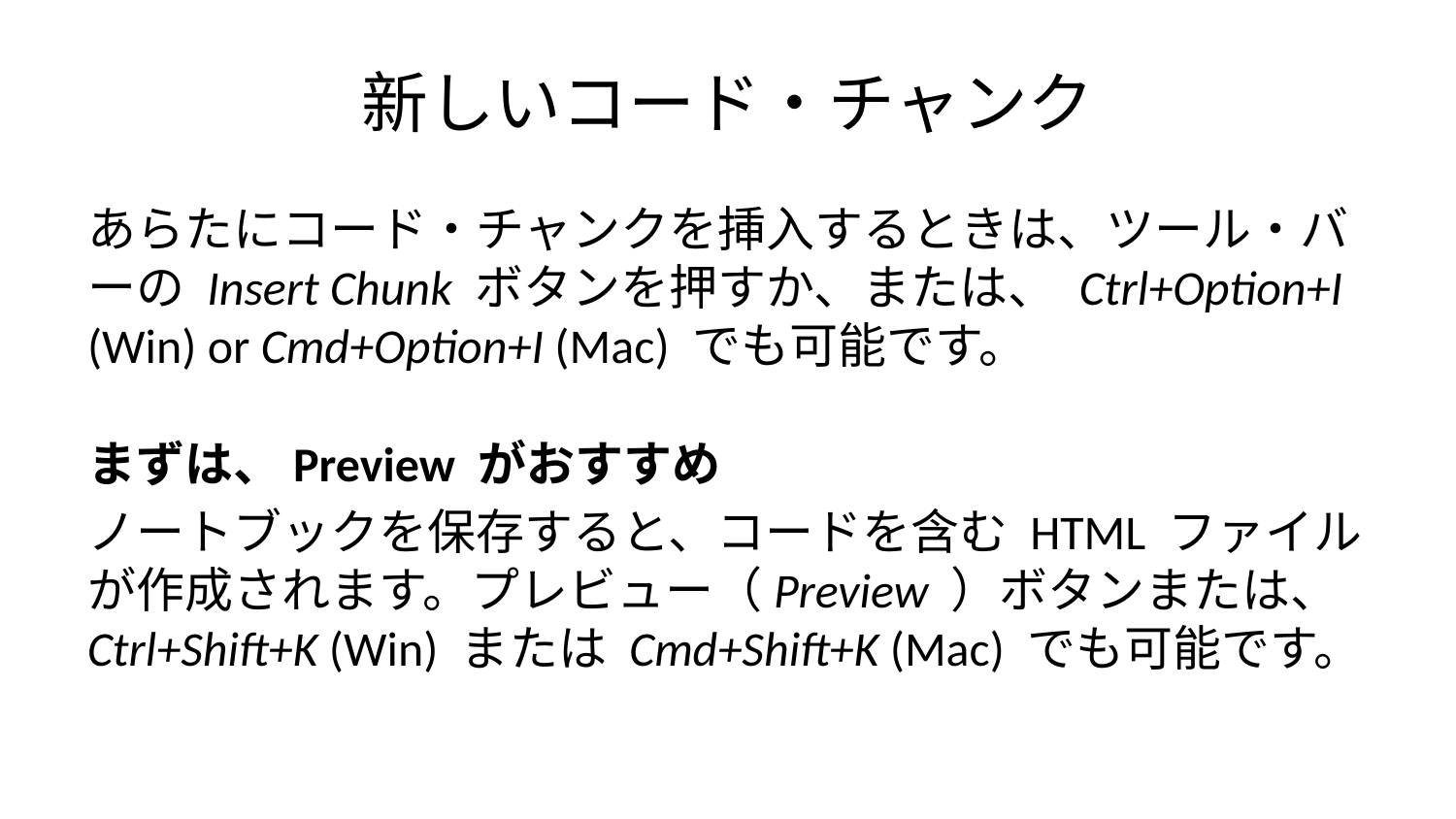

# 新しいコード・チャンク
あらたにコード・チャンクを挿入するときは、ツール・バーの Insert Chunk ボタンを押すか、または、 Ctrl+Option+I (Win) or Cmd+Option+I (Mac) でも可能です。
まずは、Preview がおすすめ
ノートブックを保存すると、コードを含む HTML ファイルが作成されます。プレビュー（Preview ）ボタンまたは、 Ctrl+Shift+K (Win) または Cmd+Shift+K (Mac) でも可能です。